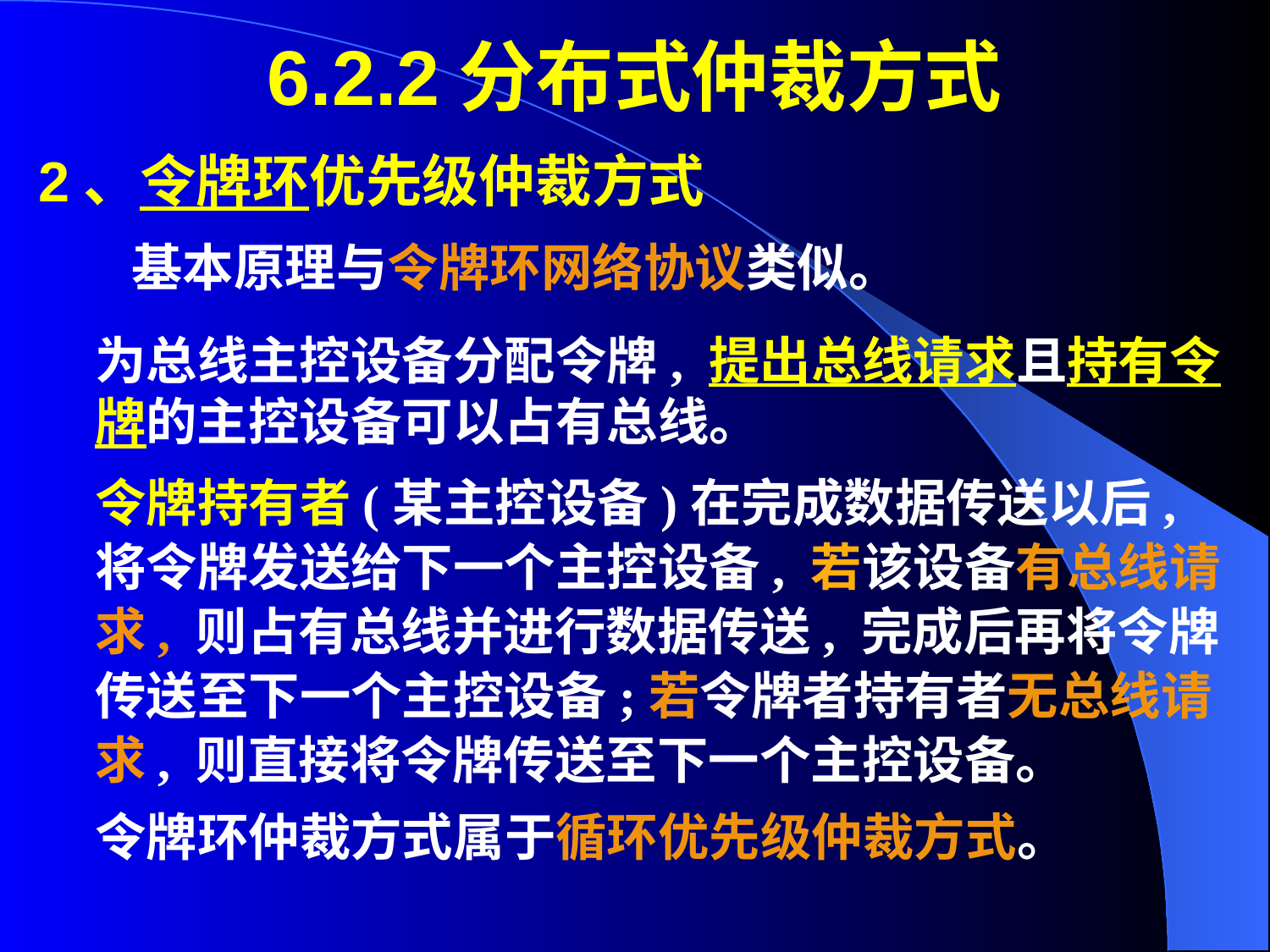

# 6.2.2分布式仲裁方式
2、令牌环优先级仲裁方式
 基本原理与令牌环网络协议类似。
为总线主控设备分配令牌, 提出总线请求且持有令牌的主控设备可以占有总线。
令牌持有者(某主控设备)在完成数据传送以后, 将令牌发送给下一个主控设备, 若该设备有总线请求, 则占有总线并进行数据传送, 完成后再将令牌传送至下一个主控设备;若令牌者持有者无总线请求, 则直接将令牌传送至下一个主控设备。
令牌环仲裁方式属于循环优先级仲裁方式。
17